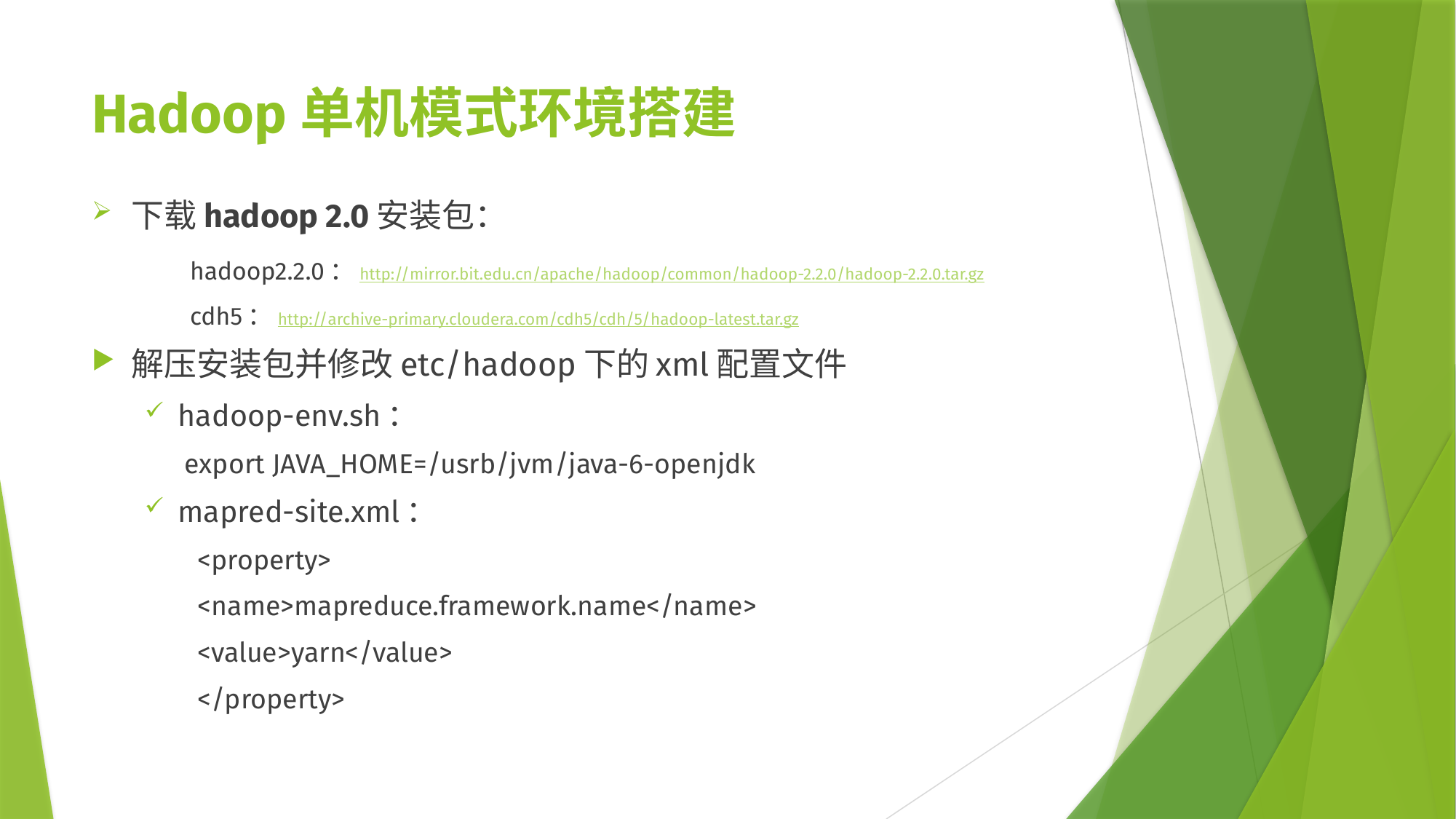

# Hadoop单机模式环境搭建
下载hadoop 2.0安装包：
	hadoop2.2.0：http://mirror.bit.edu.cn/apache/hadoop/common/hadoop-2.2.0/hadoop-2.2.0.tar.gz
	cdh5：http://archive-primary.cloudera.com/cdh5/cdh/5/hadoop-latest.tar.gz
解压安装包并修改etc/hadoop下的xml配置文件
hadoop-env.sh：
export JAVA_HOME=/usrb/jvm/java-6-openjdk
mapred-site.xml：
<property>
<name>mapreduce.framework.name</name>
<value>yarn</value>
</property>